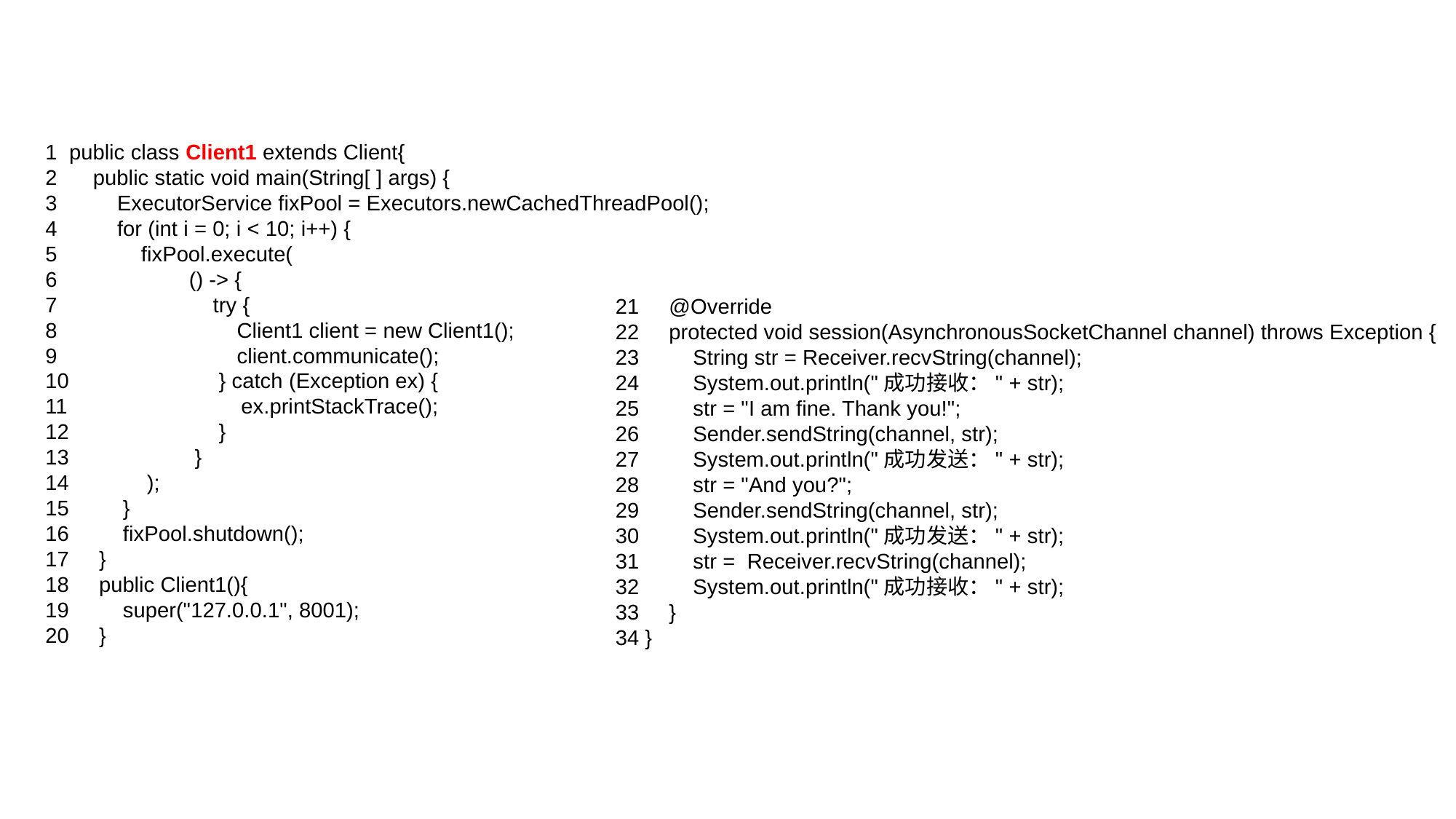

1  public class Client1 extends Client{
2      public static void main(String[ ] args) {
3          ExecutorService fixPool = Executors.newCachedThreadPool();
4          for (int i = 0; i < 10; i++) {
5              fixPool.execute(
6                      () -> {
7                          try {
8                              Client1 client = new Client1();
9                              client.communicate();
10                         } catch (Exception ex) {
11                             ex.printStackTrace();
12                         }
13                     }
14             );
15         }
16         fixPool.shutdown();
17     }
18     public Client1(){
19         super("127.0.0.1", 8001);
20     }
21     @Override
22     protected void session(AsynchronousSocketChannel channel) throws Exception {
23         String str = Receiver.recvString(channel);
24         System.out.println("成功接收：" + str);
25         str = "I am fine. Thank you!";
26         Sender.sendString(channel, str);
27         System.out.println("成功发送：" + str);
28         str = "And you?";
29         Sender.sendString(channel, str);
30         System.out.println("成功发送：" + str);
31         str =  Receiver.recvString(channel);
32         System.out.println("成功接收：" + str);
33     }
34 }